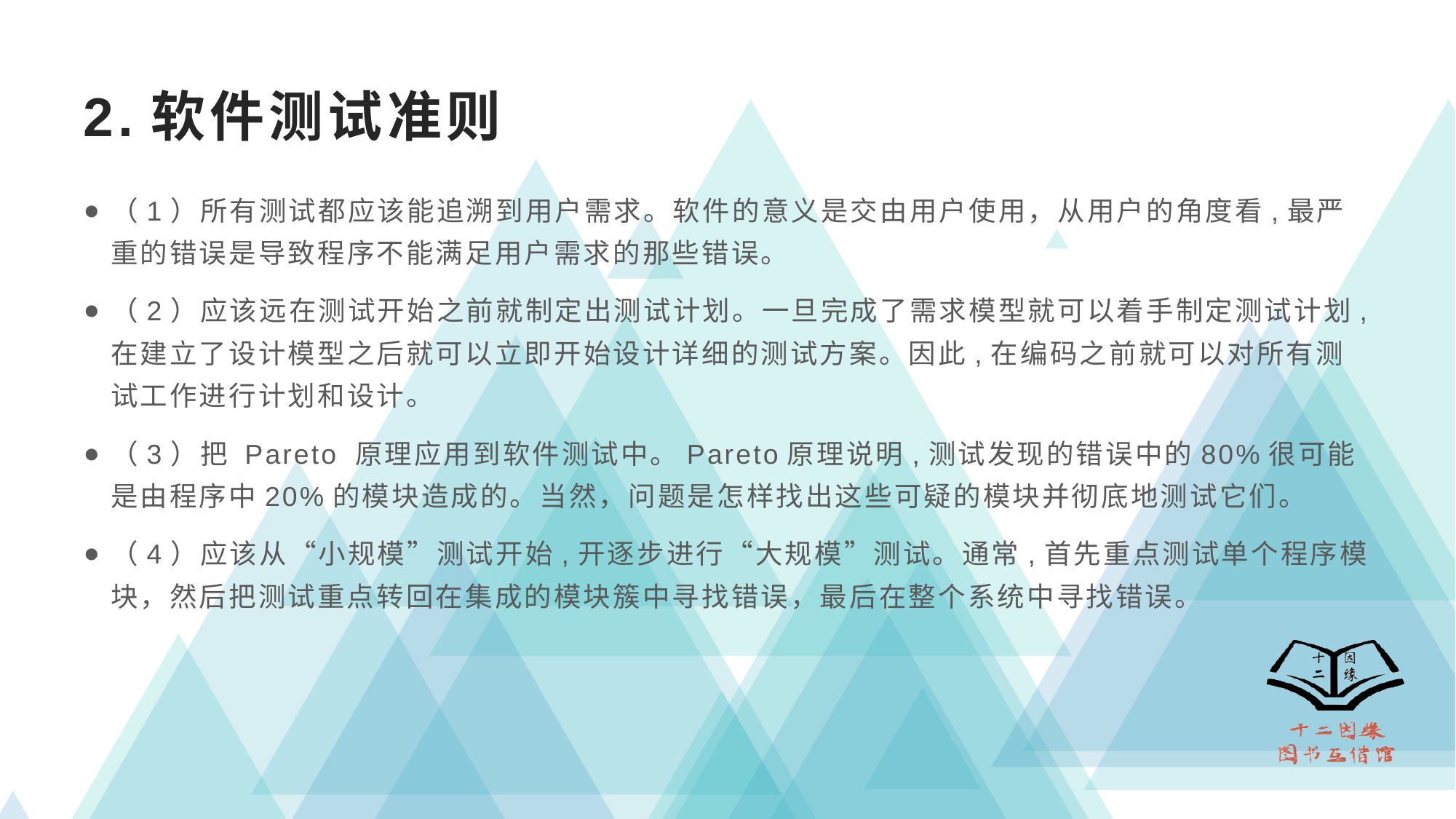

# 2.软件测试准则
（1）所有测试都应该能追溯到用户需求。软件的意义是交由用户使用，从用户的角度看,最严重的错误是导致程序不能满足用户需求的那些错误。
（2）应该远在测试开始之前就制定出测试计划。一旦完成了需求模型就可以着手制定测试计划,在建立了设计模型之后就可以立即开始设计详细的测试方案。因此,在编码之前就可以对所有测试工作进行计划和设计。
（3）把 Pareto 原理应用到软件测试中。Pareto原理说明,测试发现的错误中的80%很可能是由程序中20%的模块造成的。当然，问题是怎样找出这些可疑的模块并彻底地测试它们。
（4）应该从“小规模”测试开始,开逐步进行“大规模”测试。通常,首先重点测试单个程序模块，然后把测试重点转回在集成的模块簇中寻找错误，最后在整个系统中寻找错误。